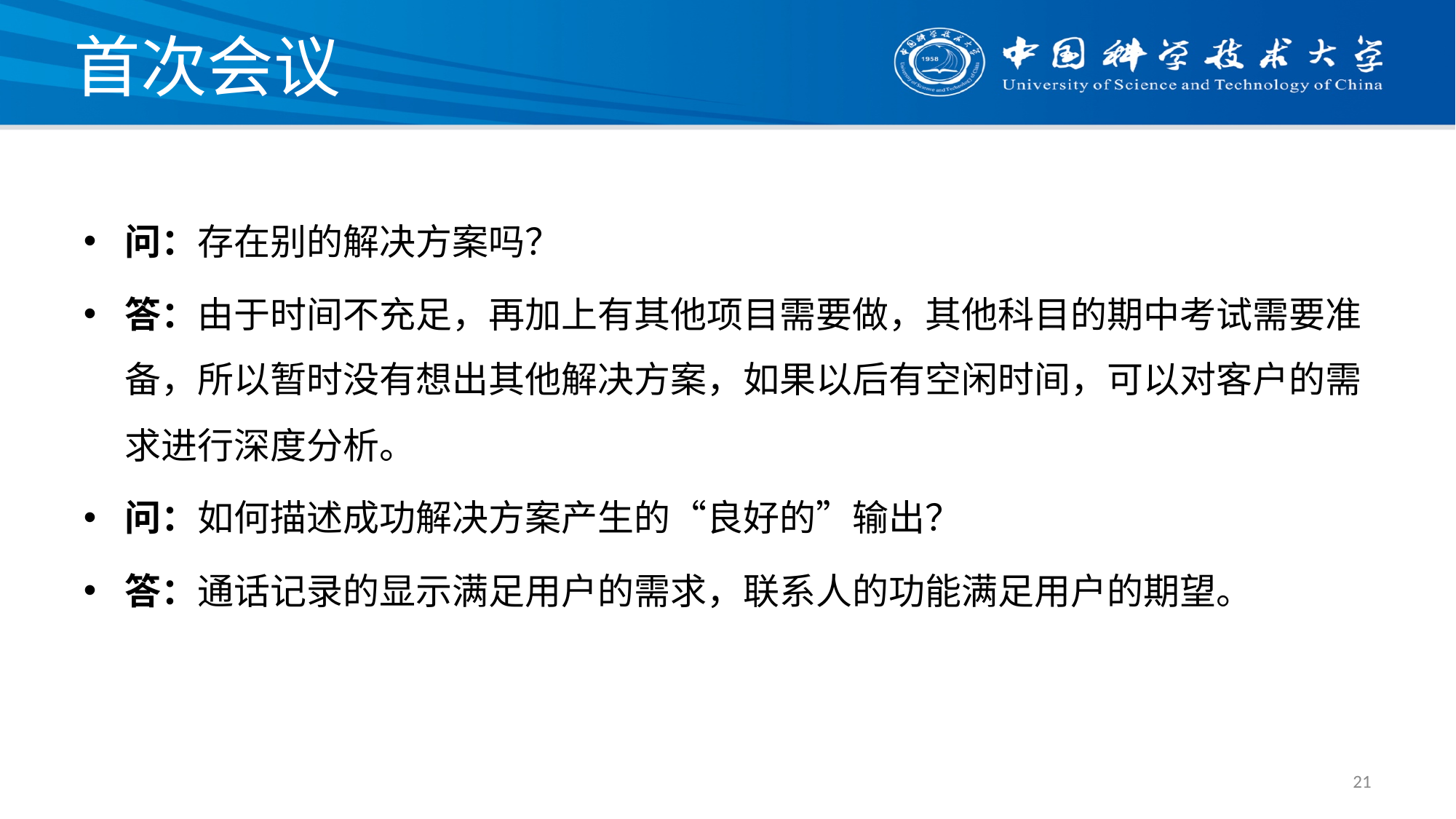

# 首次会议
问：存在别的解决方案吗？
答：由于时间不充足，再加上有其他项目需要做，其他科目的期中考试需要准备，所以暂时没有想出其他解决方案，如果以后有空闲时间，可以对客户的需求进行深度分析。
问：如何描述成功解决方案产生的“良好的”输出？
答：通话记录的显示满足用户的需求，联系人的功能满足用户的期望。
21